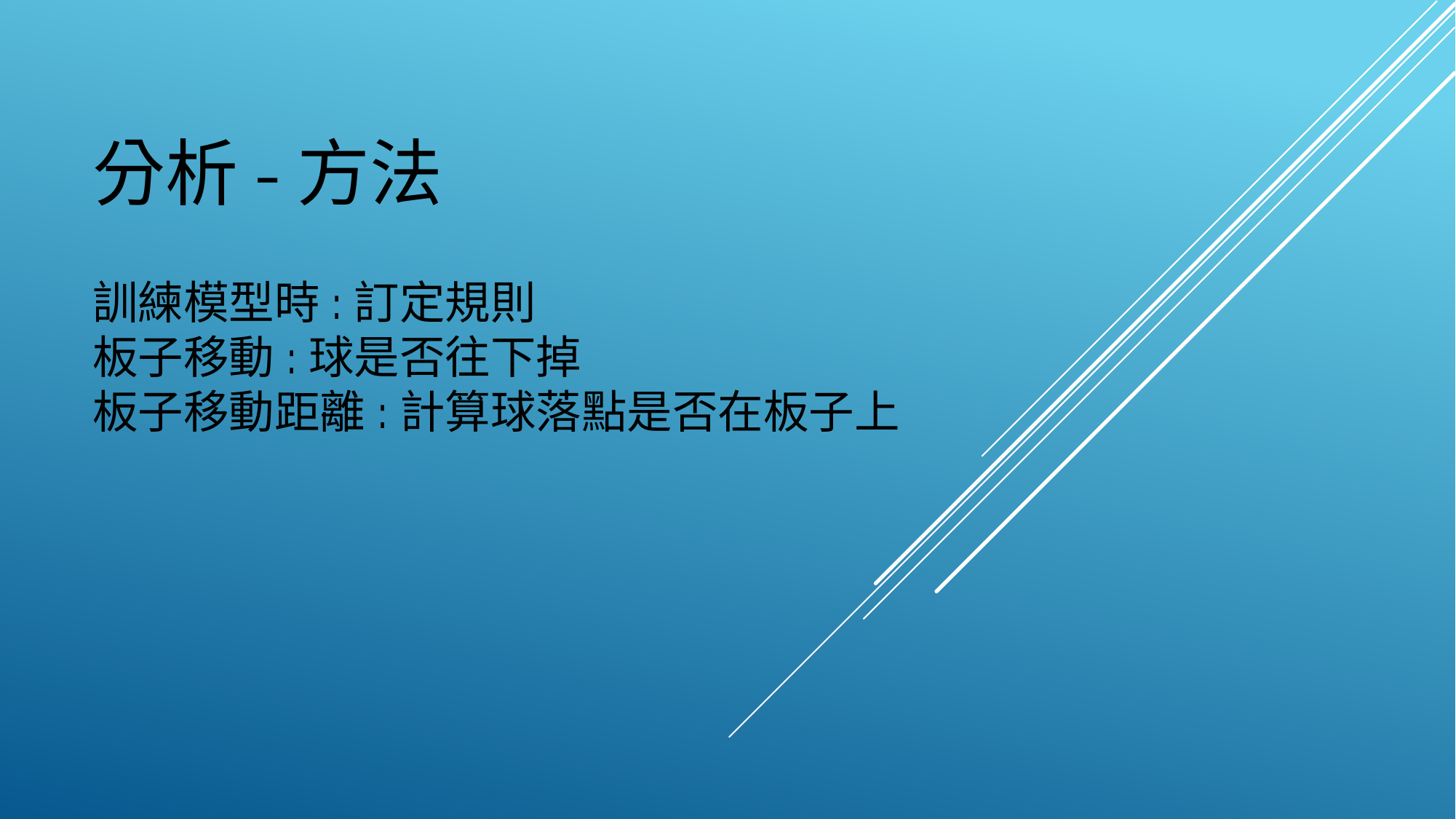

分析-方法
# 訓練模型時:訂定規則 板子移動:球是否往下掉 板子移動距離:計算球落點是否在板子上